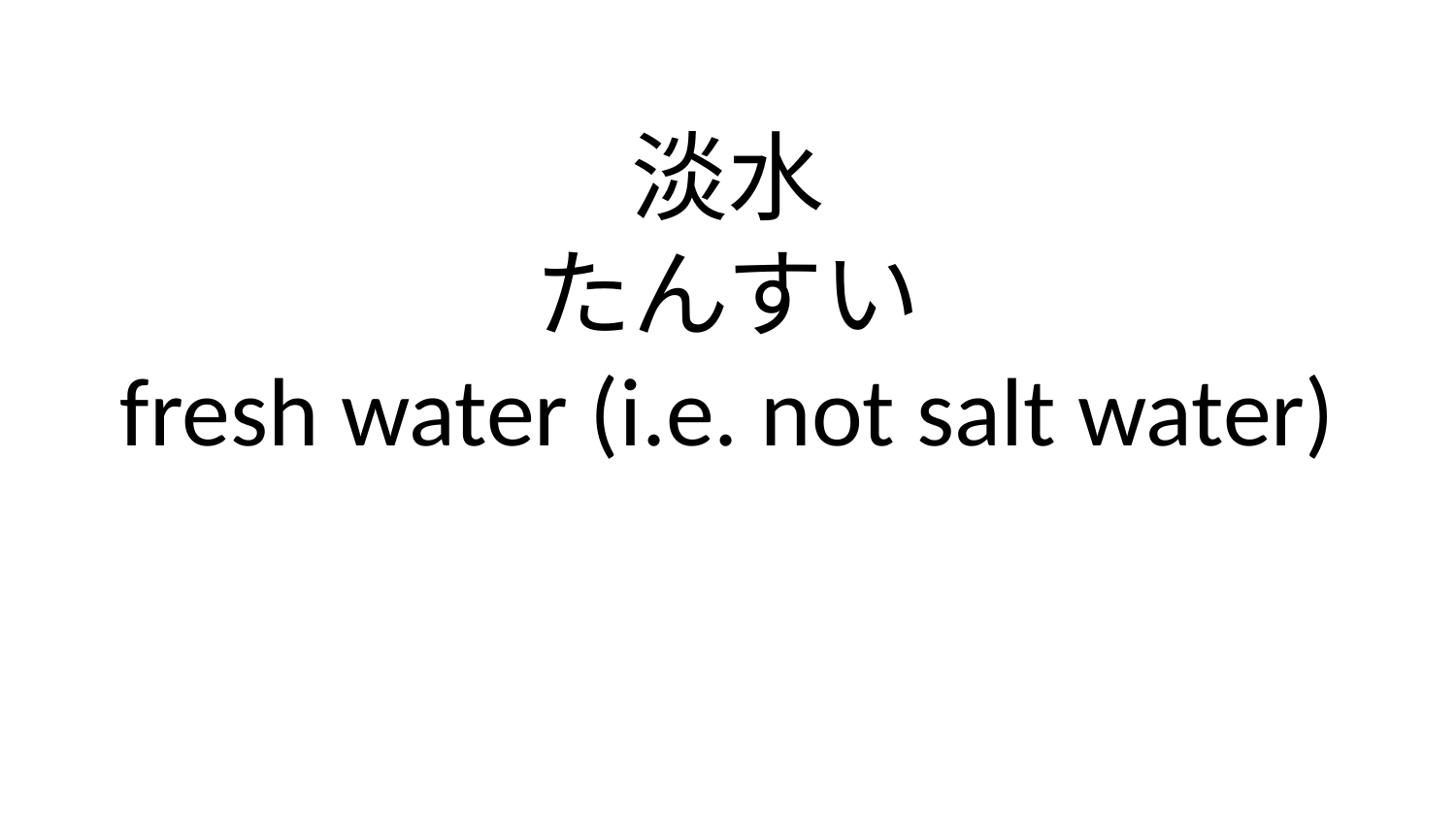

淡水
たんすい
fresh water (i.e. not salt water)